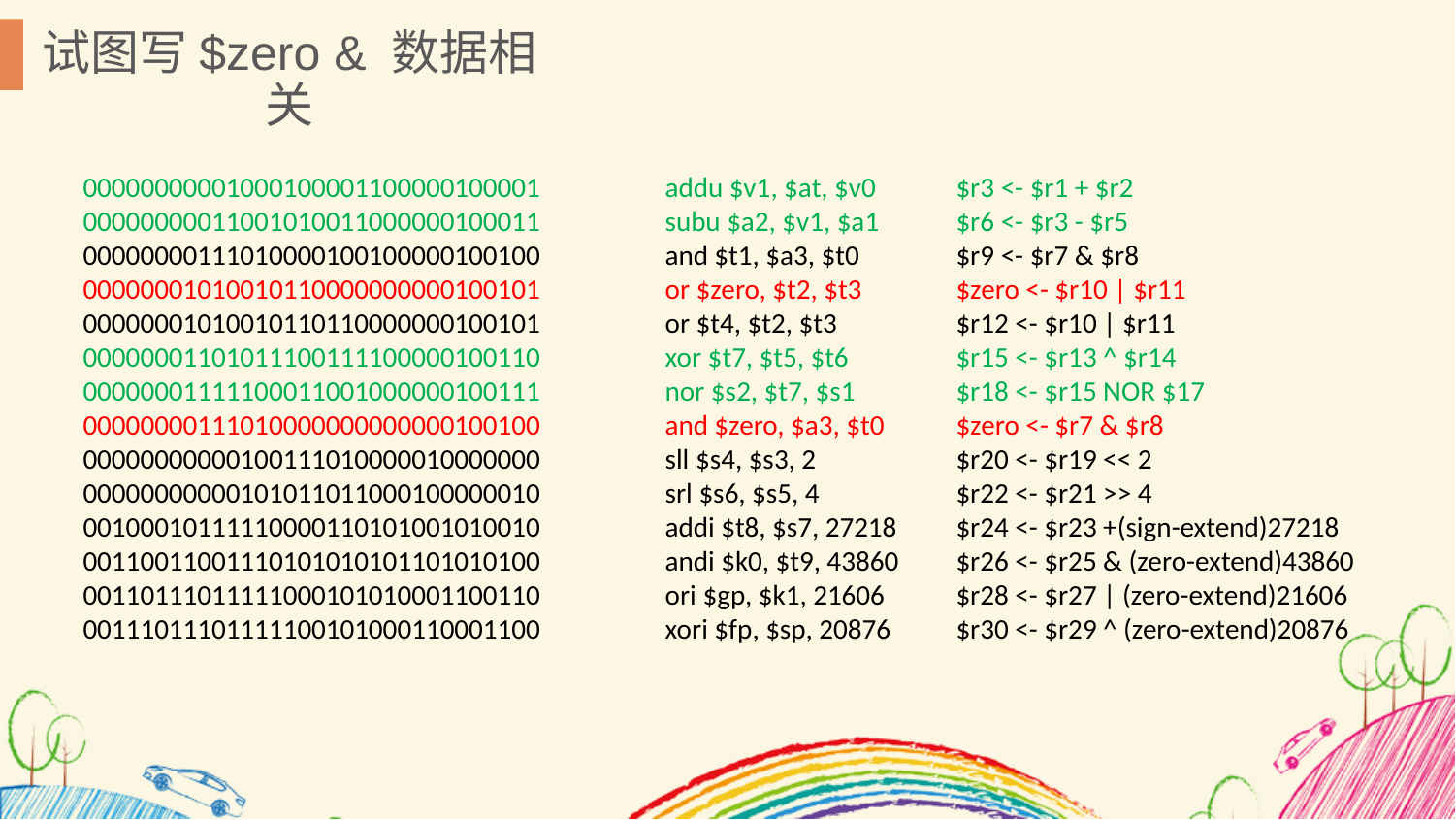

试图写$zero & 数据相关
00000000001000100001100000100001	addu $v1, $at, $v0	$r3 <- $r1 + $r2
00000000011001010011000000100011	subu $a2, $v1, $a1	$r6 <- $r3 - $r5
00000000111010000100100000100100	and $t1, $a3, $t0	$r9 <- $r7 & $r8
00000001010010110000000000100101	or $zero, $t2, $t3	$zero <- $r10 | $r11
00000001010010110110000000100101	or $t4, $t2, $t3	$r12 <- $r10 | $r11
00000001101011100111100000100110	xor $t7, $t5, $t6	$r15 <- $r13 ^ $r14
00000001111100011001000000100111	nor $s2, $t7, $s1	$r18 <- $r15 NOR $17
00000000111010000000000000100100	and $zero, $a3, $t0	$zero <- $r7 & $r8
00000000000100111010000010000000	sll $s4, $s3, 2	$r20 <- $r19 << 2
00000000000101011011000100000010	srl $s6, $s5, 4	$r22 <- $r21 >> 4
00100010111110000110101001010010	addi $t8, $s7, 27218	$r24 <- $r23 +(sign-extend)27218
00110011001110101010101101010100	andi $k0, $t9, 43860	$r26 <- $r25 & (zero-extend)43860
00110111011111000101010001100110	ori $gp, $k1, 21606	$r28 <- $r27 | (zero-extend)21606
00111011101111100101000110001100	xori $fp, $sp, 20876	$r30 <- $r29 ^ (zero-extend)20876